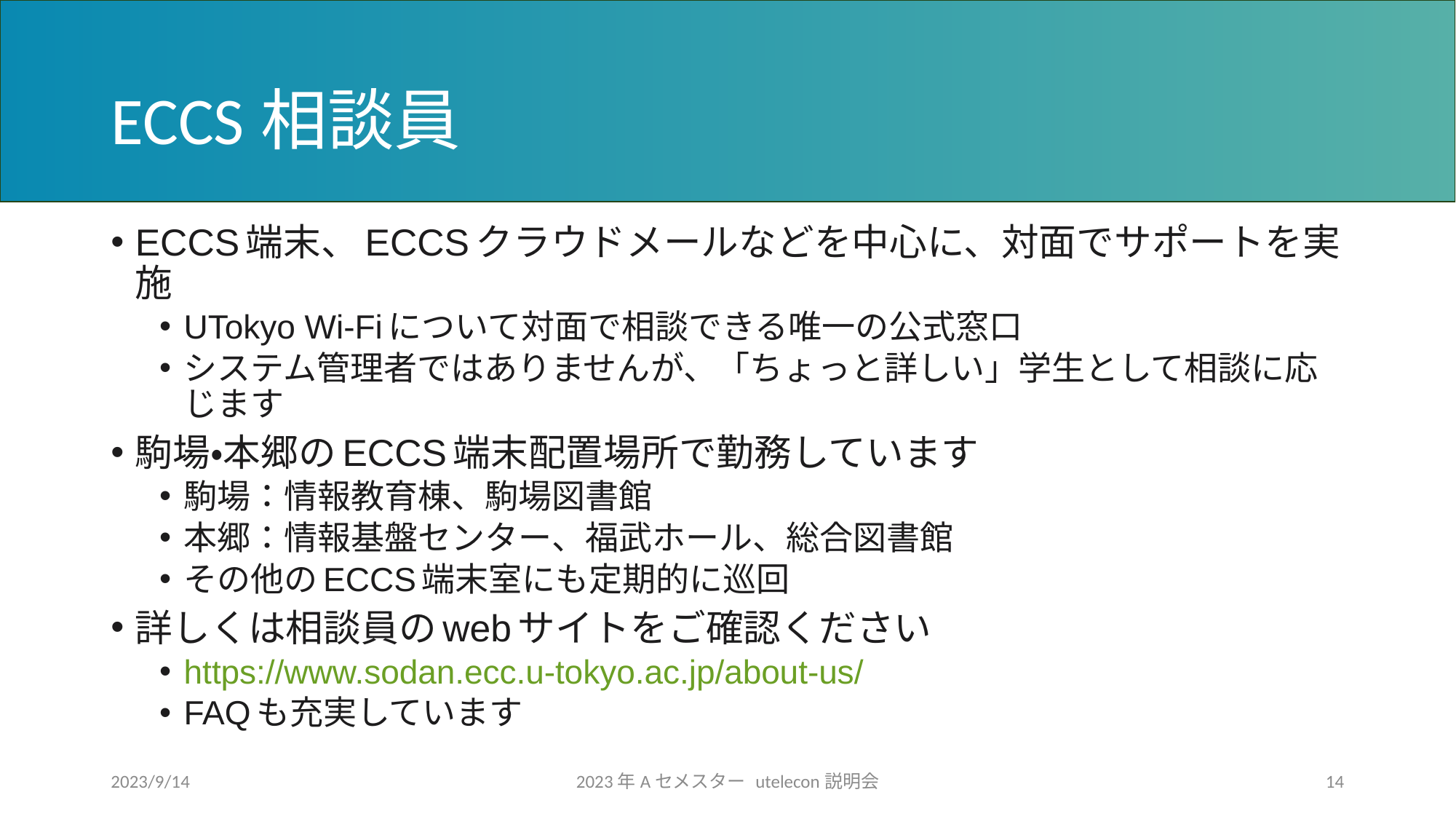

# ECCS相談員
ECCS端末、ECCSクラウドメールなどを中心に、対面でサポートを実施
UTokyo Wi-Fiについて対面で相談できる唯一の公式窓口
システム管理者ではありませんが、「ちょっと詳しい」学生として相談に応じます
駒場・本郷のECCS端末配置場所で勤務しています
駒場：情報教育棟、駒場図書館
本郷：情報基盤センター、福武ホール、総合図書館
その他のECCS端末室にも定期的に巡回
詳しくは相談員のwebサイトをご確認ください
https://www.sodan.ecc.u-tokyo.ac.jp/about-us/
FAQも充実しています
2023/9/14
2023年Aセメスター utelecon説明会
14